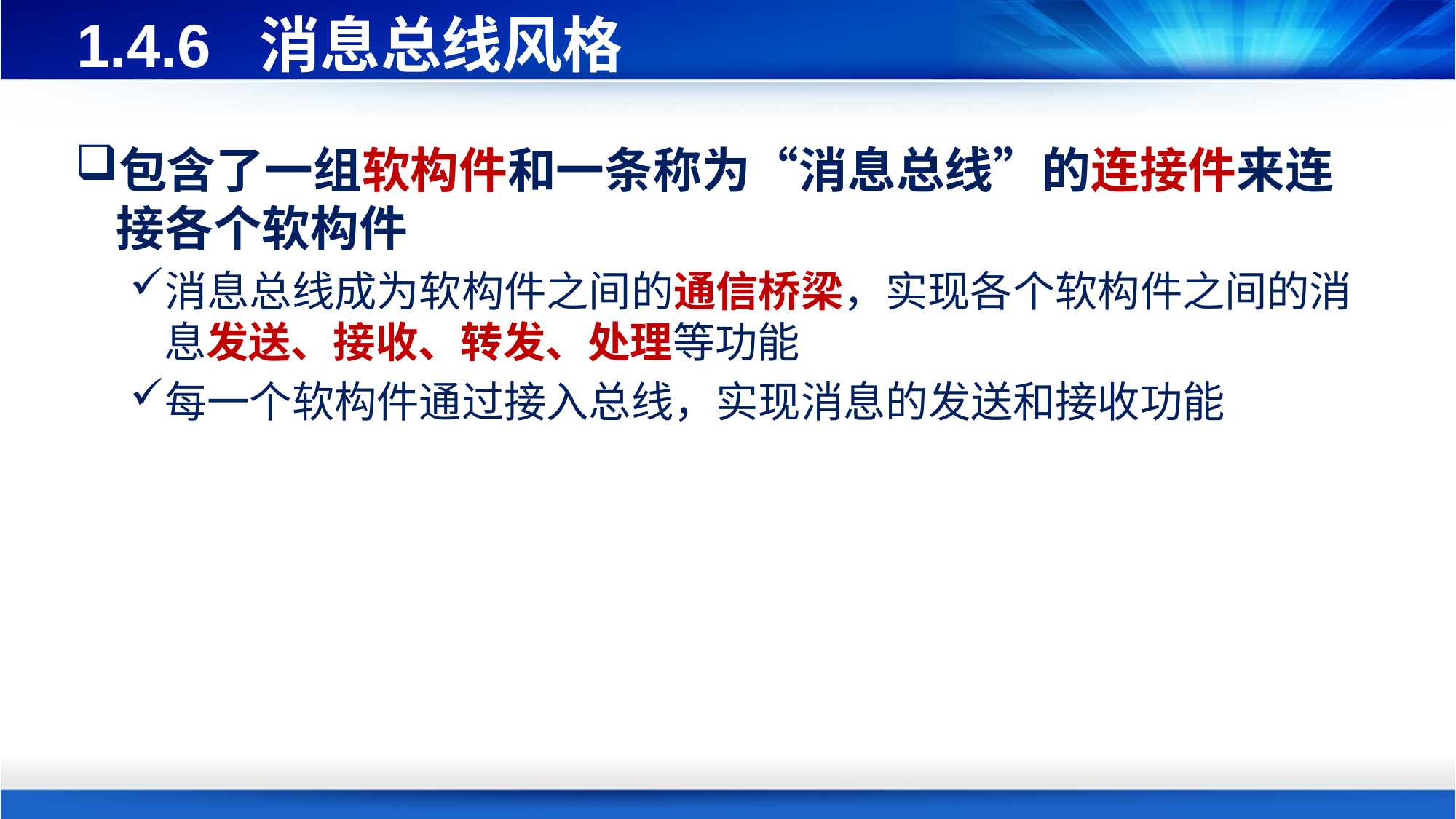

# 1.4.6  消息总线风格
包含了一组软构件和一条称为“消息总线”的连接件来连接各个软构件
消息总线成为软构件之间的通信桥梁，实现各个软构件之间的消息发送、接收、转发、处理等功能
每一个软构件通过接入总线，实现消息的发送和接收功能